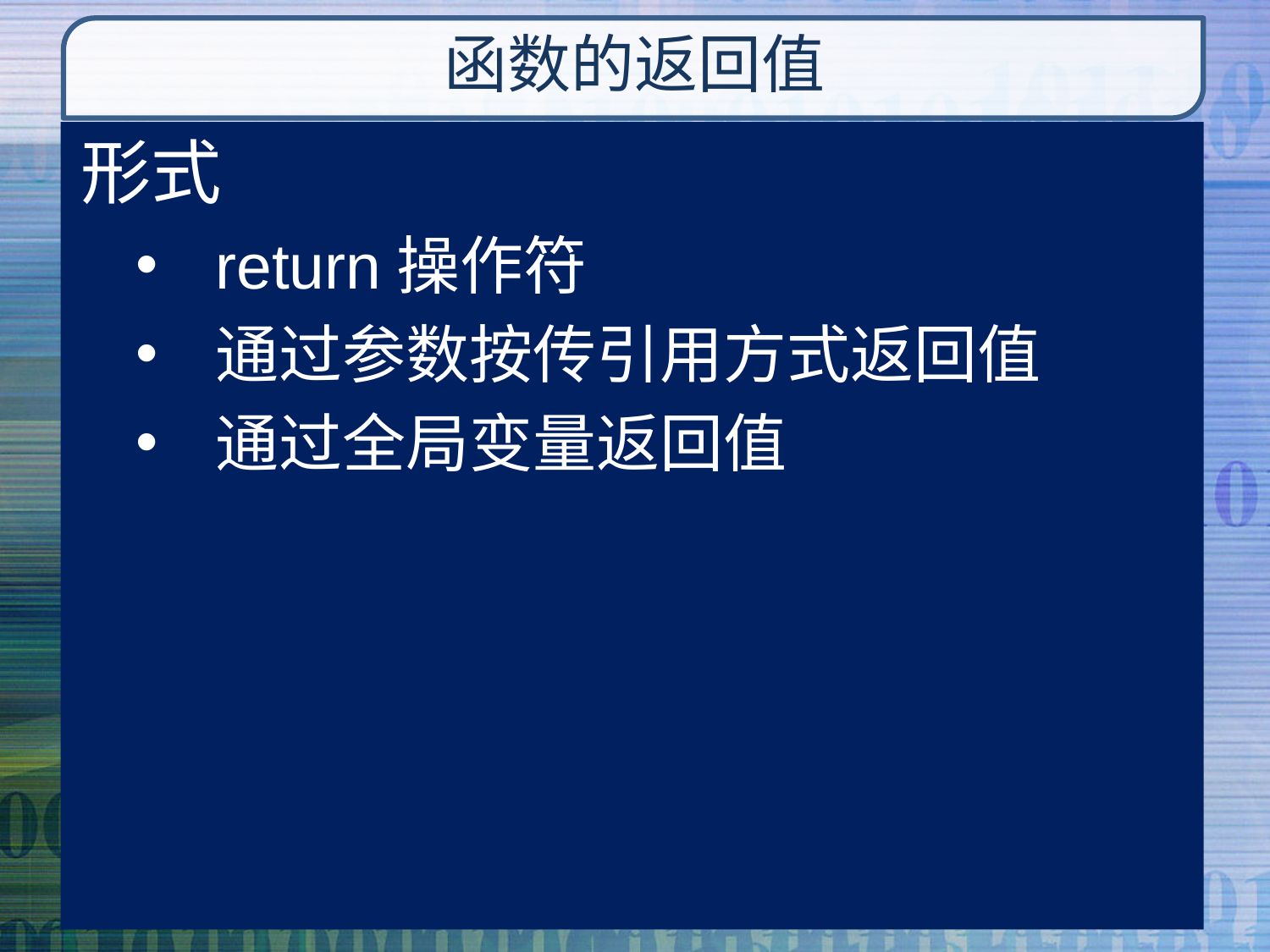

# 函数的返回值
形式
return操作符
通过参数按传引用方式返回值
通过全局变量返回值